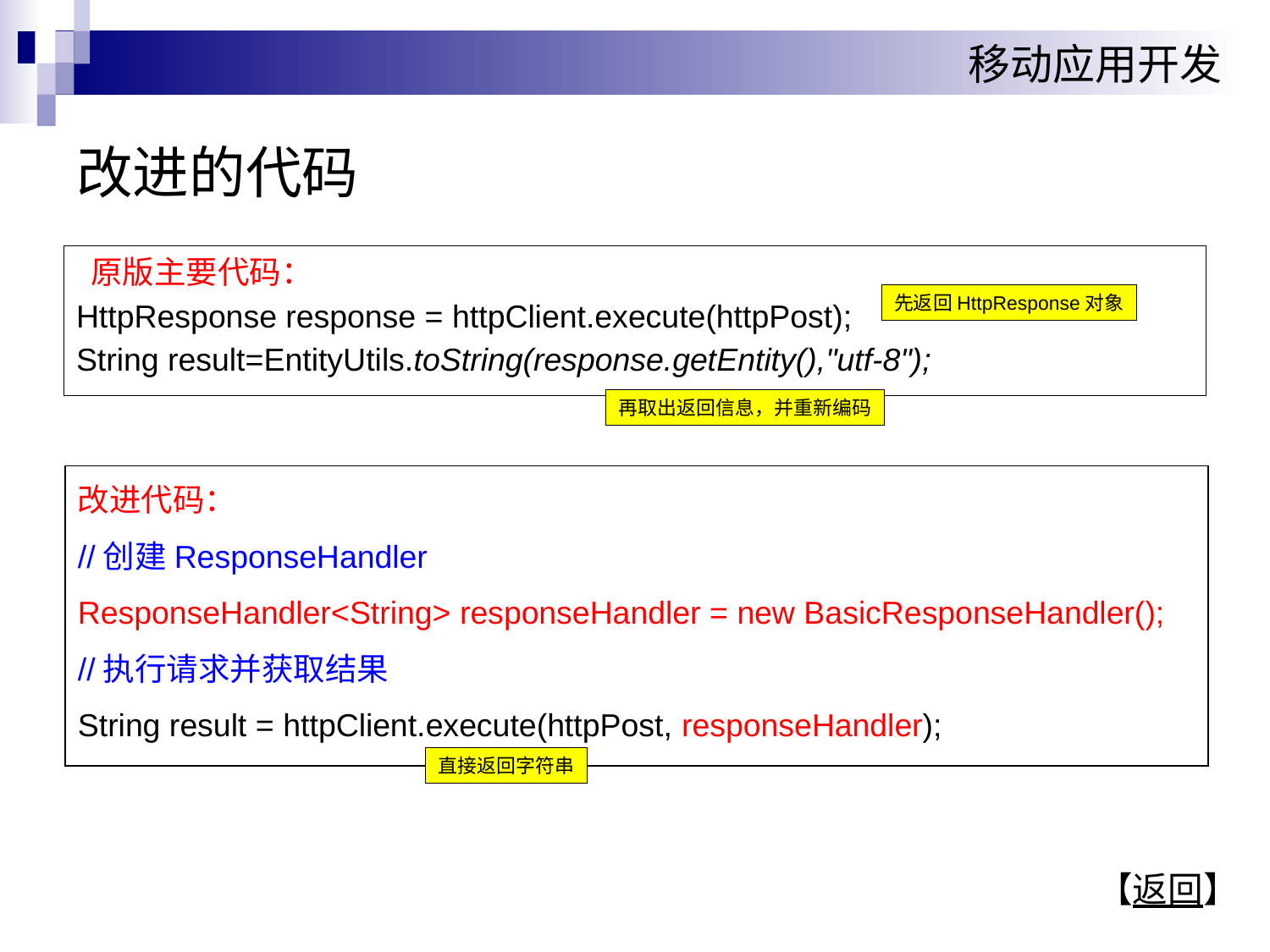

# 改进的代码
 原版主要代码：
HttpResponse response = httpClient.execute(httpPost);
String result=EntityUtils.toString(response.getEntity(),"utf-8");
先返回HttpResponse对象
再取出返回信息，并重新编码
改进代码：
//创建ResponseHandler
ResponseHandler<String> responseHandler = new BasicResponseHandler();
//执行请求并获取结果
String result = httpClient.execute(httpPost, responseHandler);
直接返回字符串
【返回】